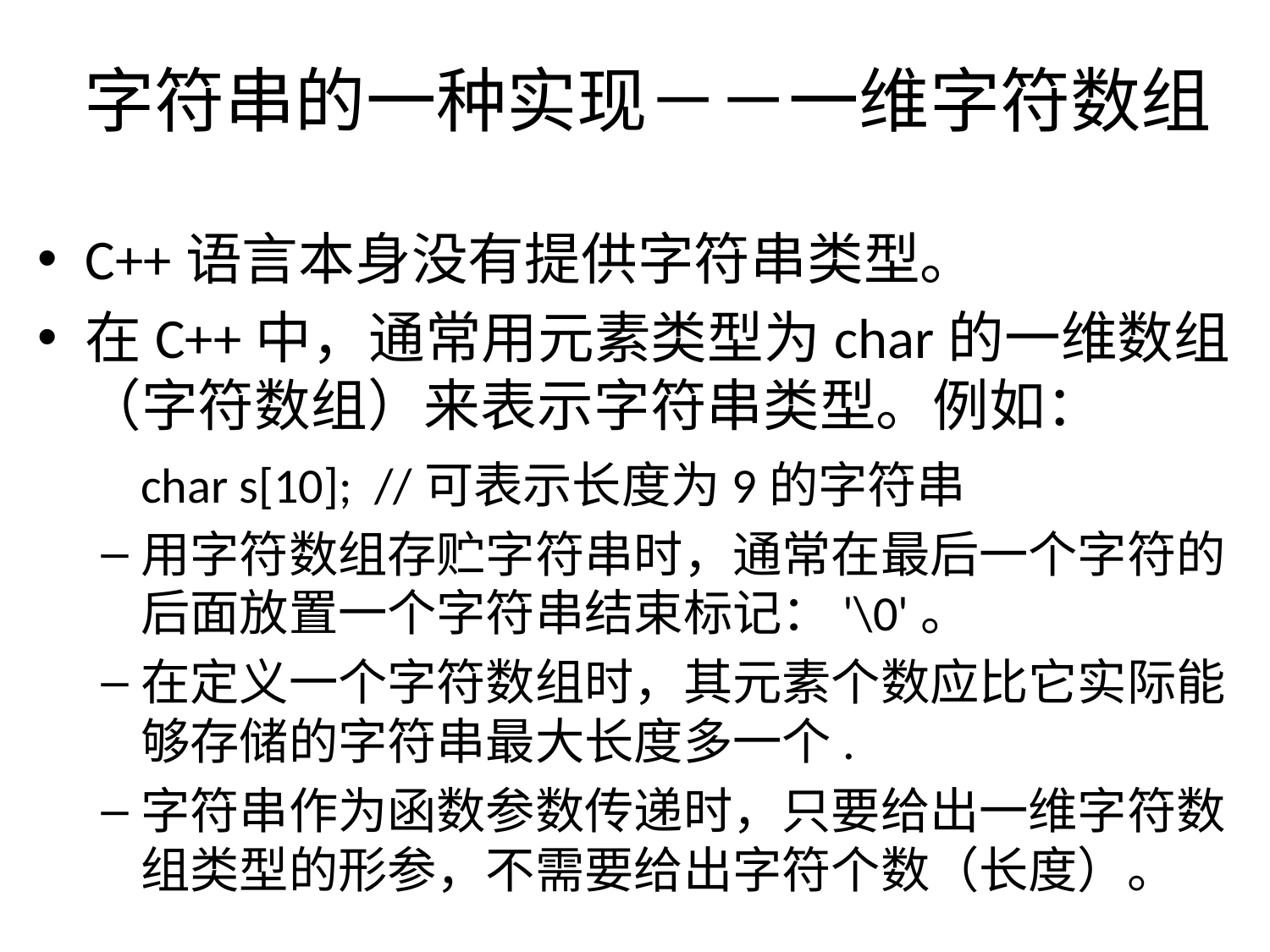

# 字符串的一种实现－－一维字符数组
C++语言本身没有提供字符串类型。
在C++中，通常用元素类型为char的一维数组（字符数组）来表示字符串类型。例如：
	char s[10];  //可表示长度为9的字符串
用字符数组存贮字符串时，通常在最后一个字符的后面放置一个字符串结束标记：'\0'。
在定义一个字符数组时，其元素个数应比它实际能够存储的字符串最大长度多一个.
字符串作为函数参数传递时，只要给出一维字符数组类型的形参，不需要给出字符个数（长度）。